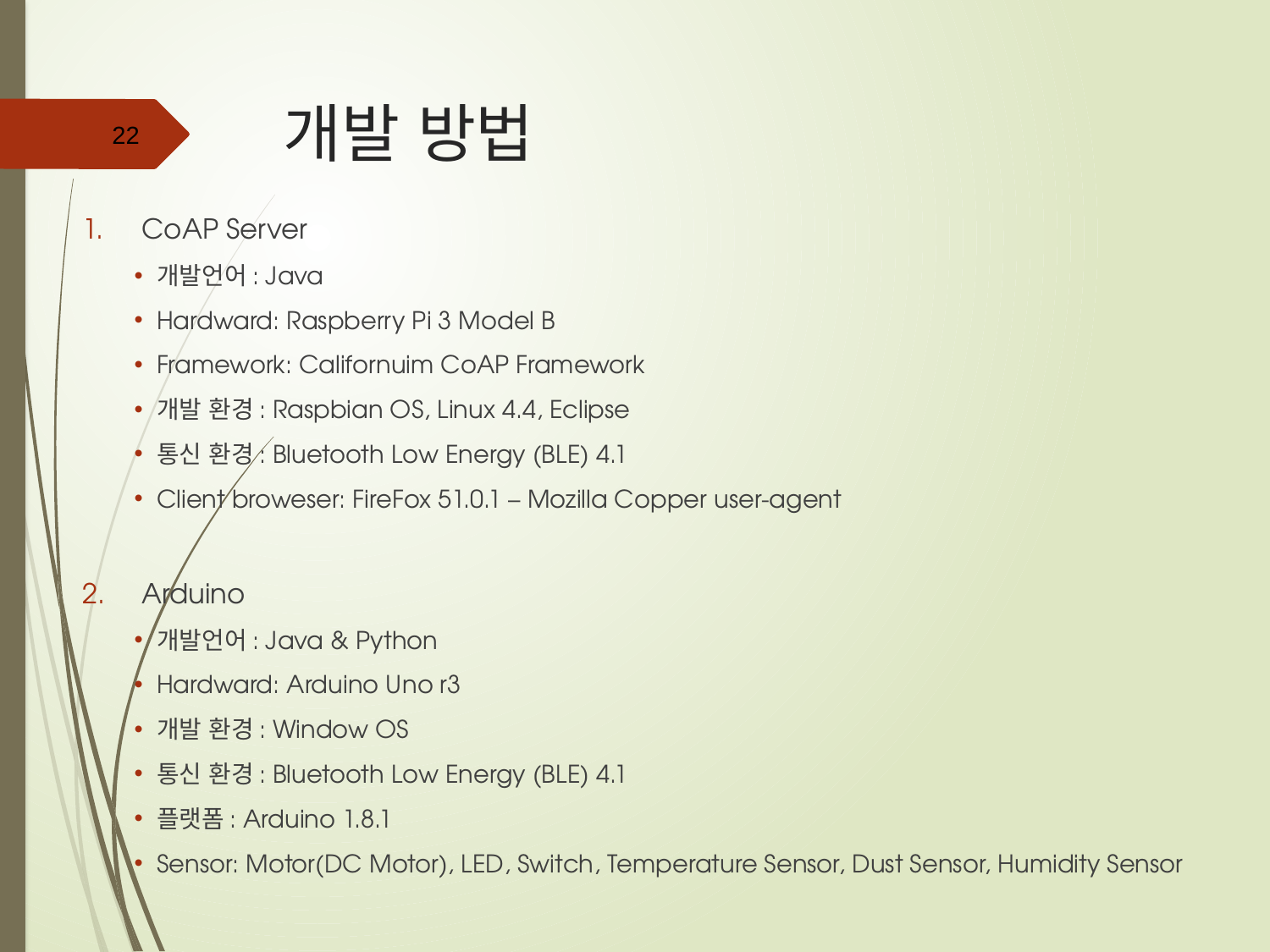

# 개발 방법
22

CoAP Server
개발언어: Java
Hardward: Raspberry Pi 3 Model B
Framework: Californuim CoAP Framework
개발 환경: Raspbian OS, Linux 4.4, Eclipse
통신 환경: Bluetooth Low Energy (BLE) 4.1
Client broweser: FireFox 51.0.1 – Mozilla Copper user-agent

Arduino
개발언어: Java & Python
Hardward: Arduino Uno r3
개발 환경: Window OS
통신 환경: Bluetooth Low Energy (BLE) 4.1
플랫폼: Arduino 1.8.1
Sensor: Motor(DC Motor), LED, Switch, Temperature Sensor, Dust Sensor, Humidity Sensor